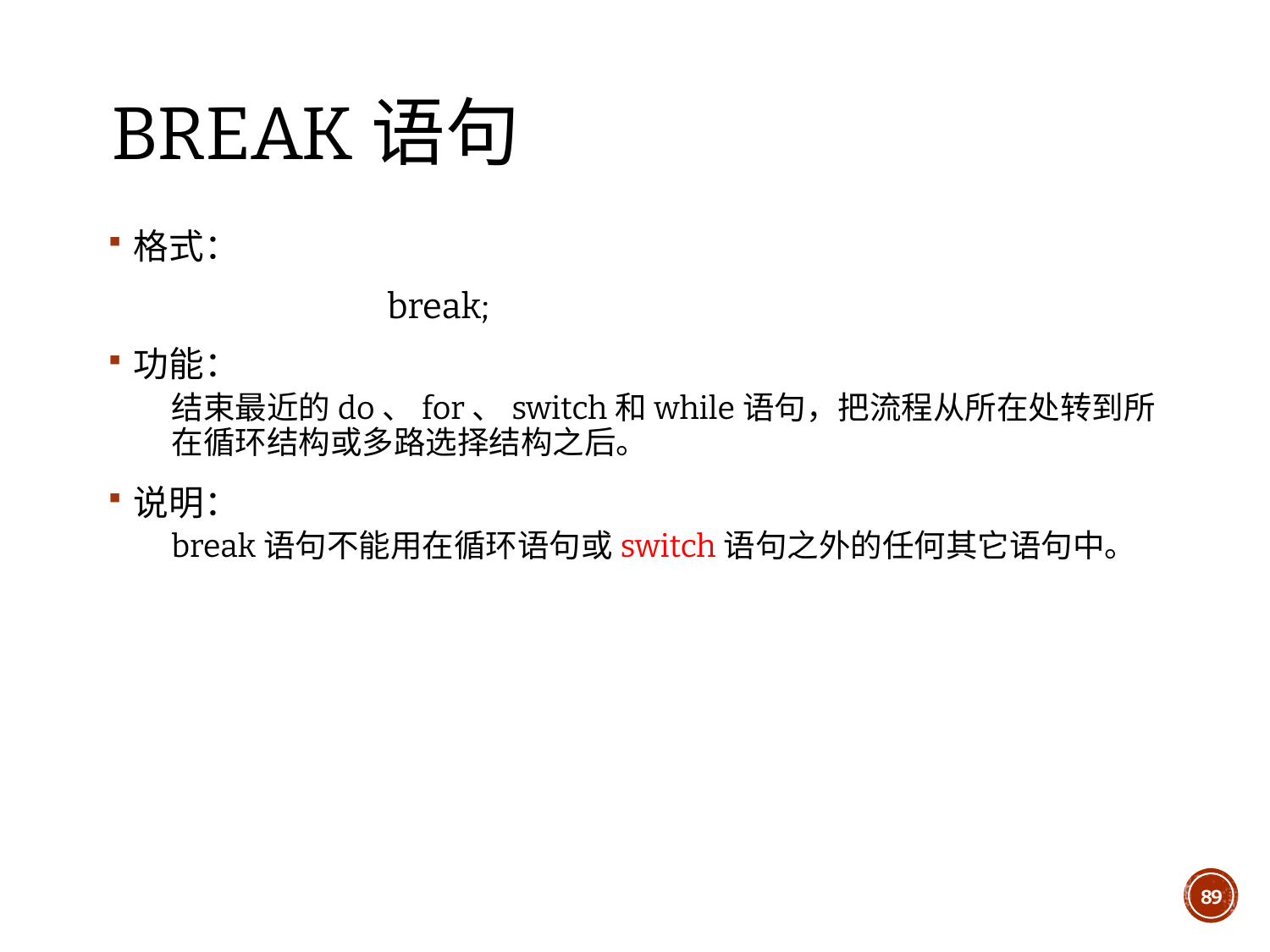

# break语句
格式：
			break;
功能：
结束最近的do、for、switch和while语句，把流程从所在处转到所在循环结构或多路选择结构之后。
说明：
break语句不能用在循环语句或switch语句之外的任何其它语句中。
89